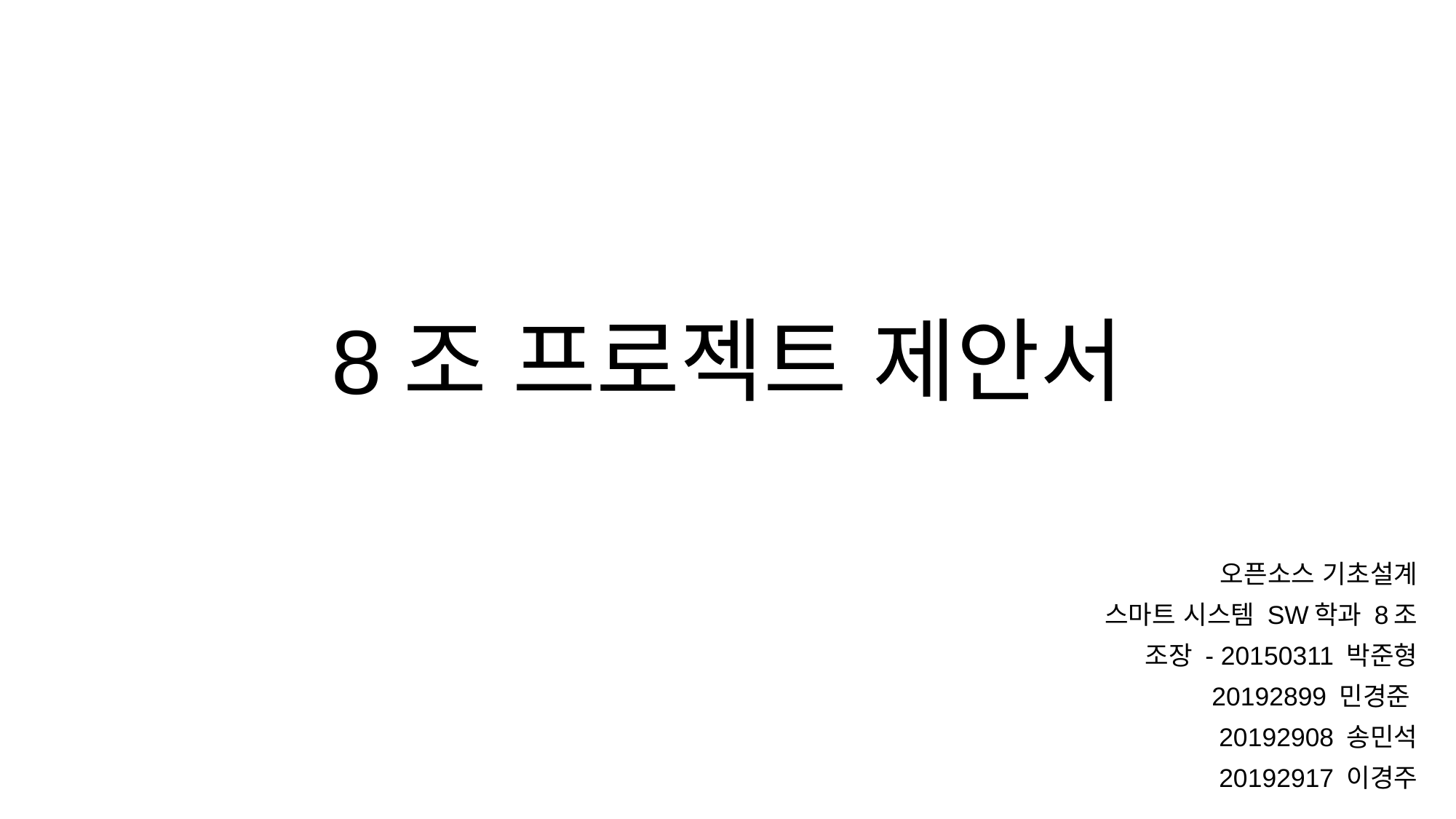

# 8조 프로젝트 제안서
오픈소스 기초설계
스마트 시스템 SW학과 8조
조장 - 20150311 박준형
20192899 민경준
20192908 송민석
20192917 이경주